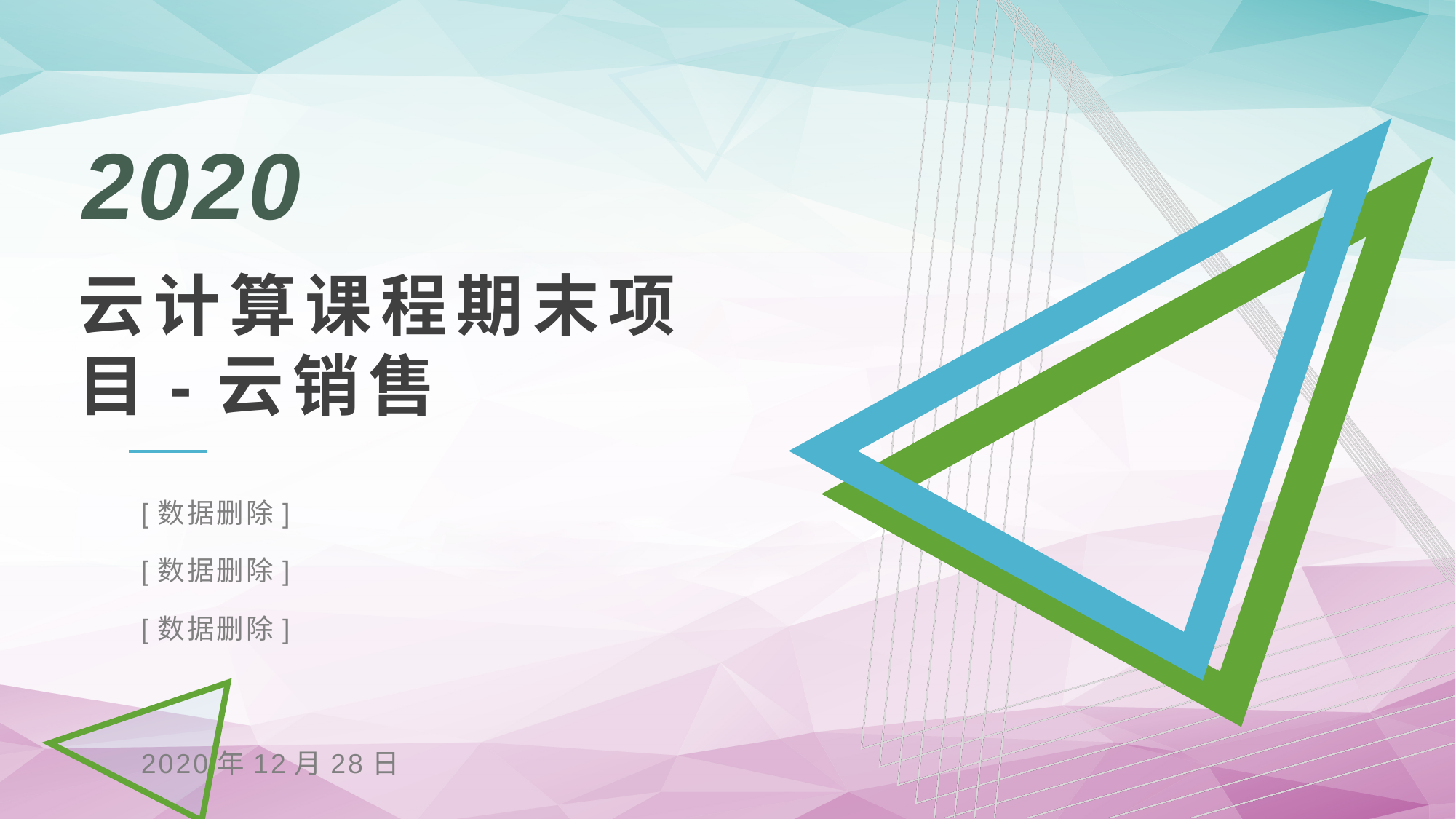

2020
# 云计算课程期末项目-云销售
[数据删除]
[数据删除]
[数据删除]
2020年12月28日